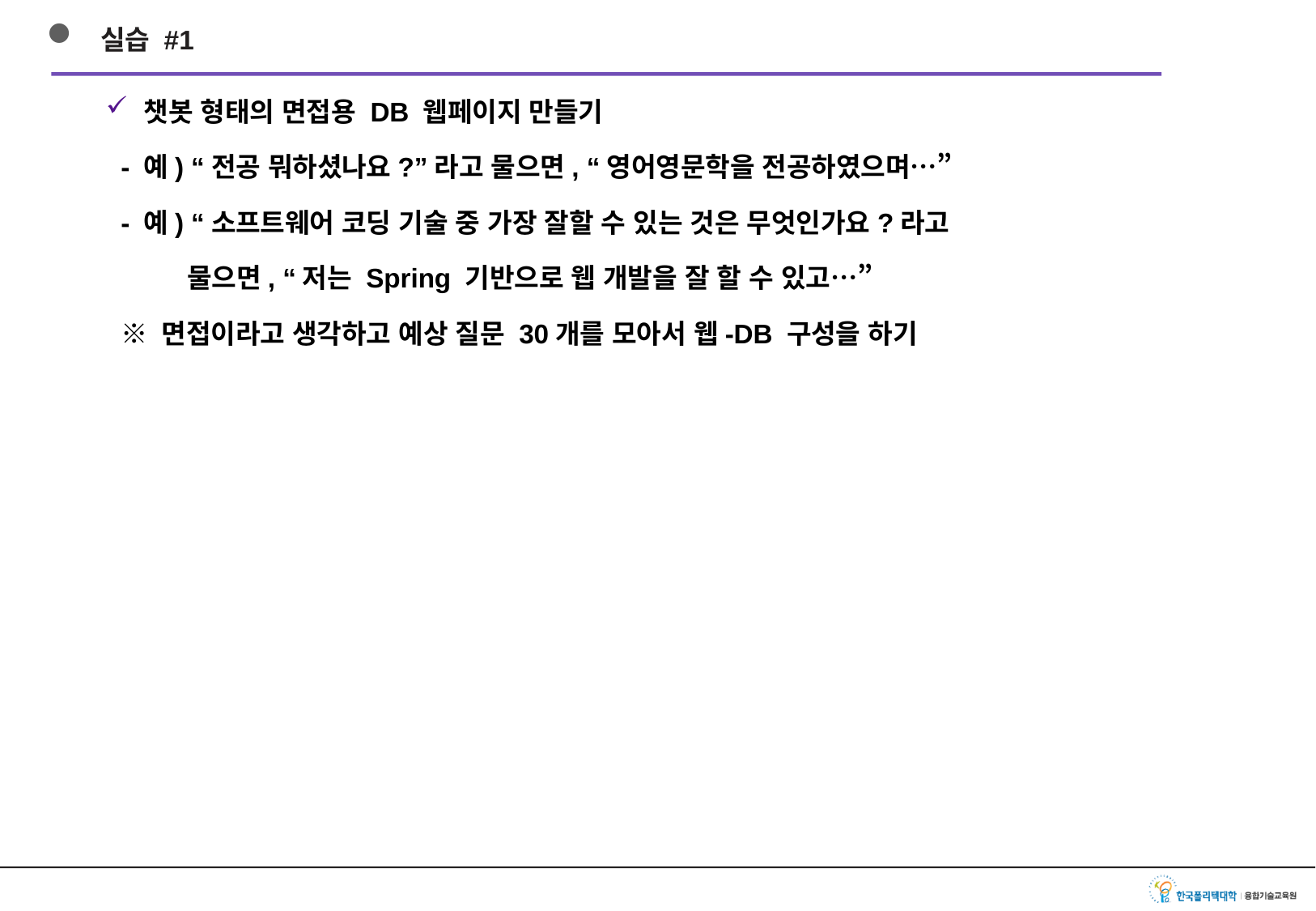

실습 #1
챗봇 형태의 면접용 DB 웹페이지 만들기
  - 예) “전공 뭐하셨나요?”라고 물으면, “영어영문학을 전공하였으며…”
  - 예) “소프트웨어 코딩 기술 중 가장 잘할 수 있는 것은 무엇인가요?라고
          물으면, “저는 Spring 기반으로 웹 개발을 잘 할 수 있고…”
  ※ 면접이라고 생각하고 예상 질문 30개를 모아서 웹-DB 구성을 하기